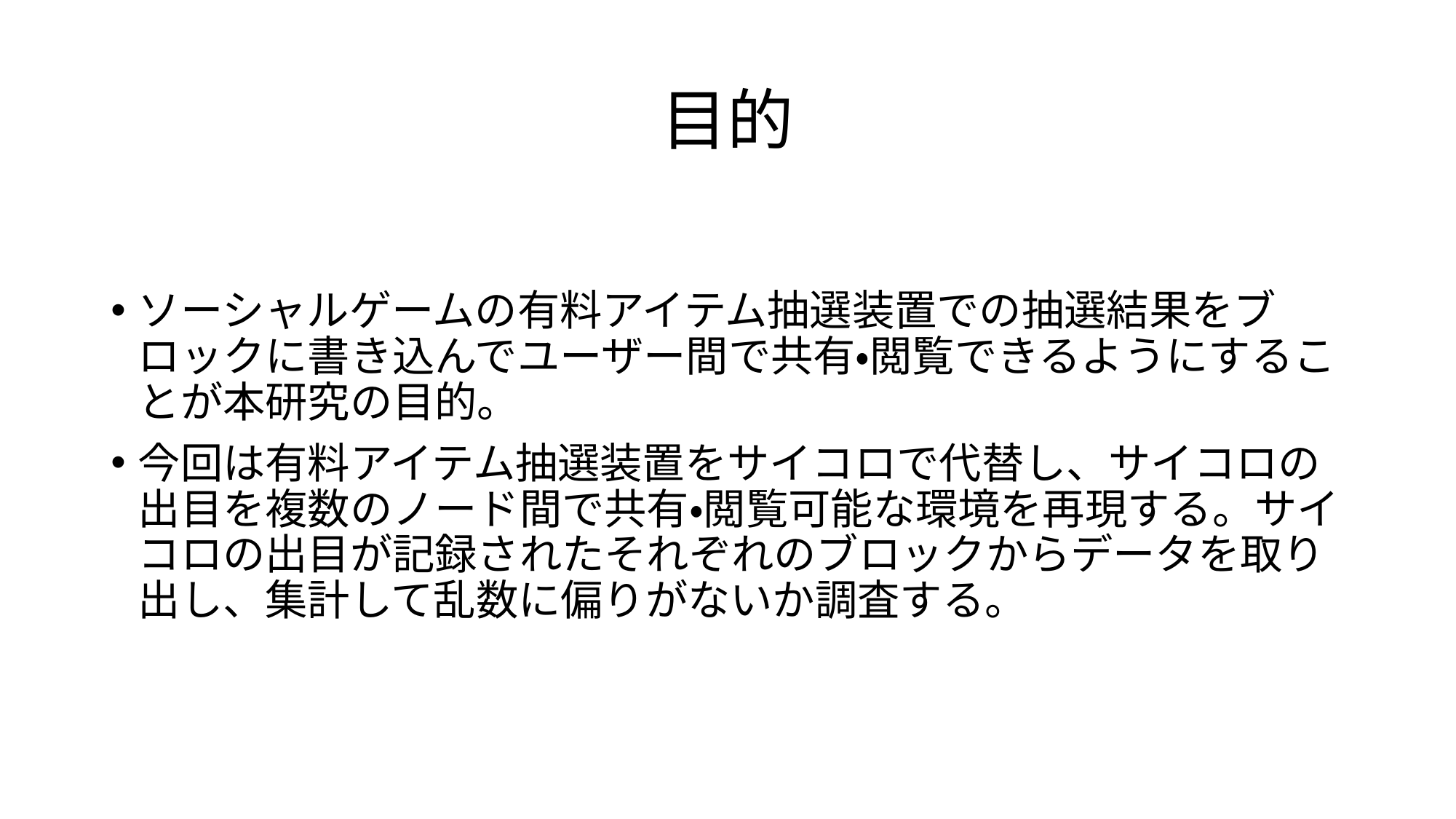

# 目的

ソーシャルゲームの有料アイテム抽選装置での抽選結果をブロックに書き込んでユーザー間で共有・閲覧できるようにすることが本研究の目的。
今回は有料アイテム抽選装置をサイコロで代替し、サイコロの出目を複数のノード間で共有・閲覧可能な環境を再現する。サイコロの出目が記録されたそれぞれのブロックからデータを取り出し、集計して乱数に偏りがないか調査する。